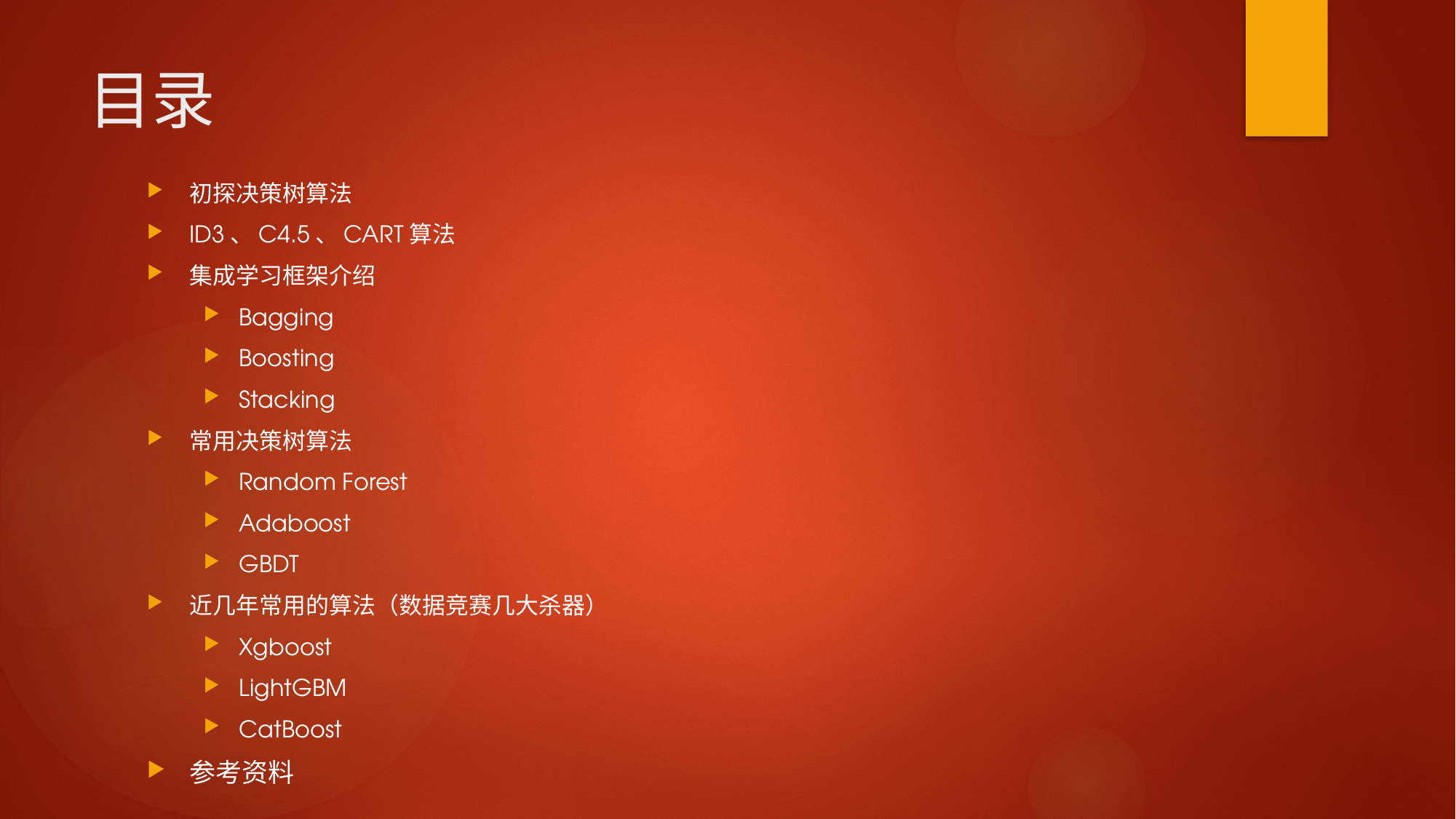

# 目录
初探决策树算法
ID3、C4.5、CART算法
集成学习框架介绍
Bagging
Boosting
Stacking
常用决策树算法
Random Forest
Adaboost
GBDT
近几年常用的算法（数据竞赛几大杀器）
Xgboost
LightGBM
CatBoost
参考资料